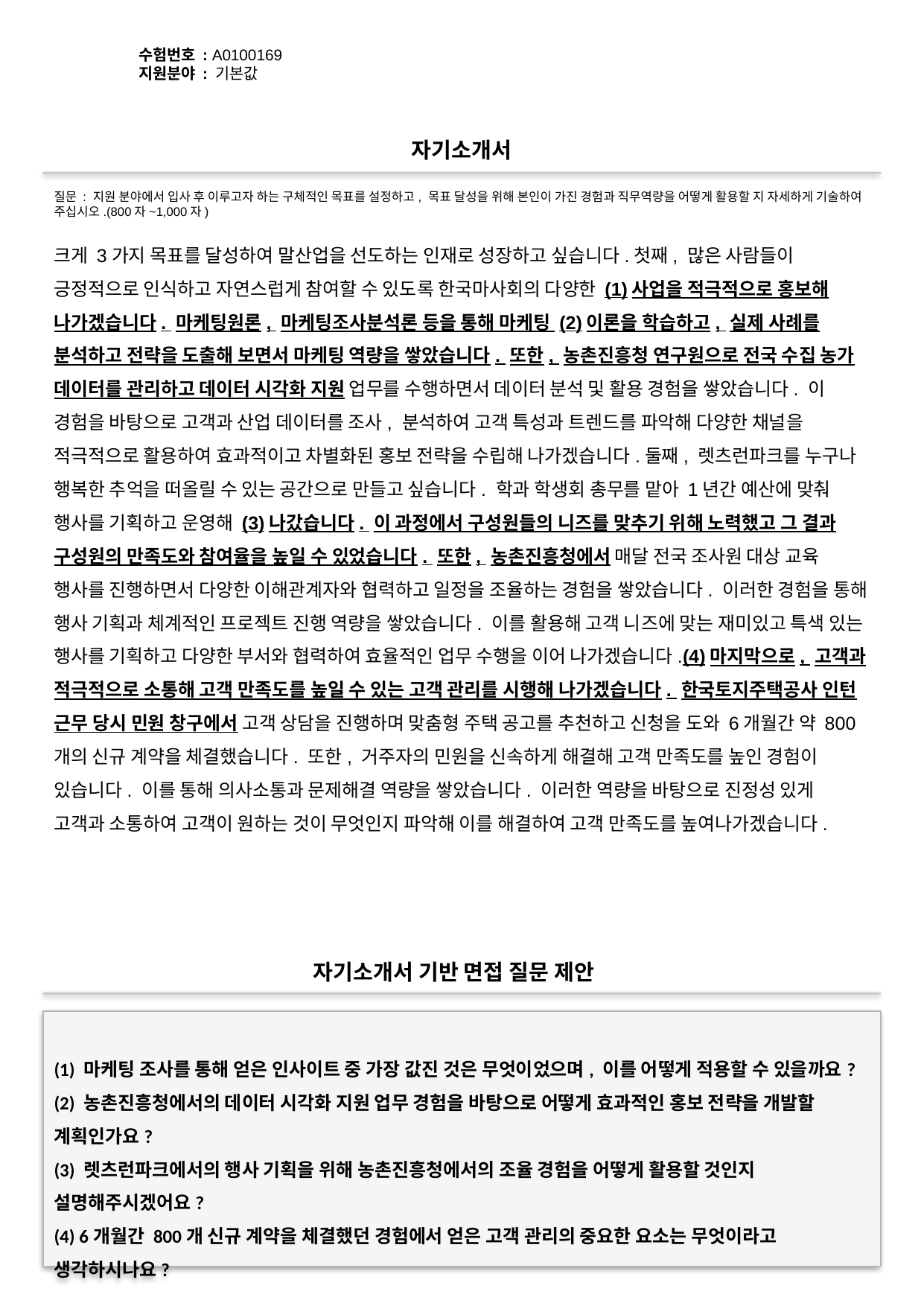

수험번호 : A0100169
지원분야 : 기본값
#

자기소개서

질문 : 지원 분야에서 입사 후 이루고자 하는 구체적인 목표를 설정하고, 목표 달성을 위해 본인이 가진 경험과 직무역량을 어떻게 활용할 지 자세하게 기술하여 주십시오.(800자~1,000자)

크게 3가지 목표를 달성하여 말산업을 선도하는 인재로 성장하고 싶습니다.첫째, 많은 사람들이 긍정적으로 인식하고 자연스럽게 참여할 수 있도록 한국마사회의 다양한 (1)사업을 적극적으로 홍보해 나가겠습니다. 마케팅원론, 마케팅조사분석론 등을 통해 마케팅 (2)이론을 학습하고, 실제 사례를 분석하고 전략을 도출해 보면서 마케팅 역량을 쌓았습니다. 또한, 농촌진흥청 연구원으로 전국 수집 농가 데이터를 관리하고 데이터 시각화 지원 업무를 수행하면서 데이터 분석 및 활용 경험을 쌓았습니다. 이 경험을 바탕으로 고객과 산업 데이터를 조사, 분석하여 고객 특성과 트렌드를 파악해 다양한 채널을 적극적으로 활용하여 효과적이고 차별화된 홍보 전략을 수립해 나가겠습니다.둘째, 렛츠런파크를 누구나 행복한 추억을 떠올릴 수 있는 공간으로 만들고 싶습니다. 학과 학생회 총무를 맡아 1년간 예산에 맞춰 행사를 기획하고 운영해 (3)나갔습니다. 이 과정에서 구성원들의 니즈를 맞추기 위해 노력했고 그 결과 구성원의 만족도와 참여율을 높일 수 있었습니다. 또한, 농촌진흥청에서 매달 전국 조사원 대상 교육 행사를 진행하면서 다양한 이해관계자와 협력하고 일정을 조율하는 경험을 쌓았습니다. 이러한 경험을 통해 행사 기획과 체계적인 프로젝트 진행 역량을 쌓았습니다. 이를 활용해 고객 니즈에 맞는 재미있고 특색 있는 행사를 기획하고 다양한 부서와 협력하여 효율적인 업무 수행을 이어 나가겠습니다.(4)마지막으로, 고객과 적극적으로 소통해 고객 만족도를 높일 수 있는 고객 관리를 시행해 나가겠습니다. 한국토지주택공사 인턴 근무 당시 민원 창구에서 고객 상담을 진행하며 맞춤형 주택 공고를 추천하고 신청을 도와 6개월간 약 800개의 신규 계약을 체결했습니다. 또한, 거주자의 민원을 신속하게 해결해 고객 만족도를 높인 경험이 있습니다. 이를 통해 의사소통과 문제해결 역량을 쌓았습니다. 이러한 역량을 바탕으로 진정성 있게 고객과 소통하여 고객이 원하는 것이 무엇인지 파악해 이를 해결하여 고객 만족도를 높여나가겠습니다.

자기소개서 기반 면접 질문 제안

(1) 마케팅 조사를 통해 얻은 인사이트 중 가장 값진 것은 무엇이었으며, 이를 어떻게 적용할 수 있을까요?
(2) 농촌진흥청에서의 데이터 시각화 지원 업무 경험을 바탕으로 어떻게 효과적인 홍보 전략을 개발할 계획인가요?
(3) 렛츠런파크에서의 행사 기획을 위해 농촌진흥청에서의 조율 경험을 어떻게 활용할 것인지 설명해주시겠어요?
(4) 6개월간 800개 신규 계약을 체결했던 경험에서 얻은 고객 관리의 중요한 요소는 무엇이라고 생각하시나요?